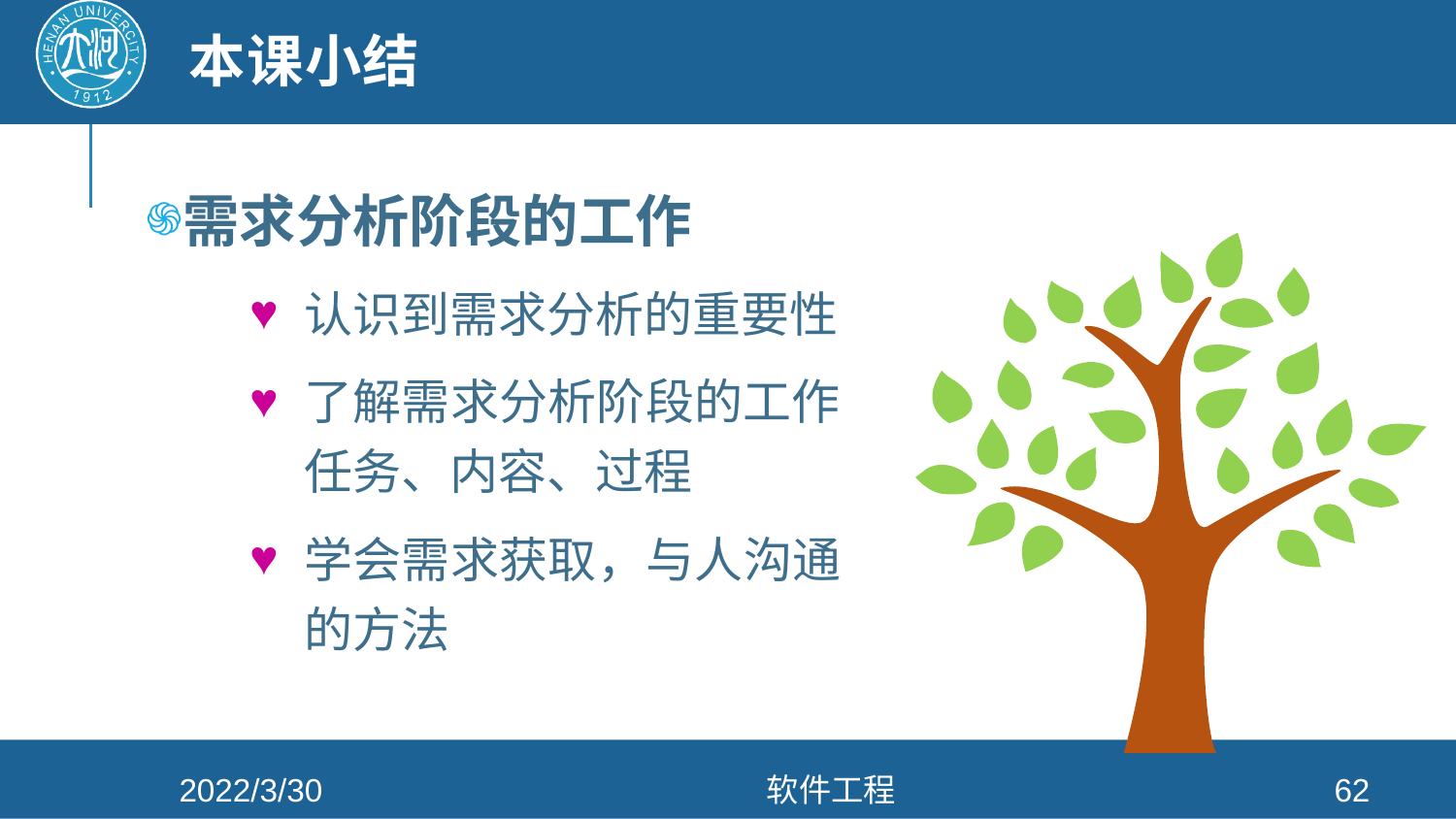

# 本课小结
需求分析阶段的工作
认识到需求分析的重要性
了解需求分析阶段的工作任务、内容、过程
学会需求获取，与人沟通的方法

2022/3/30
软件工程
62